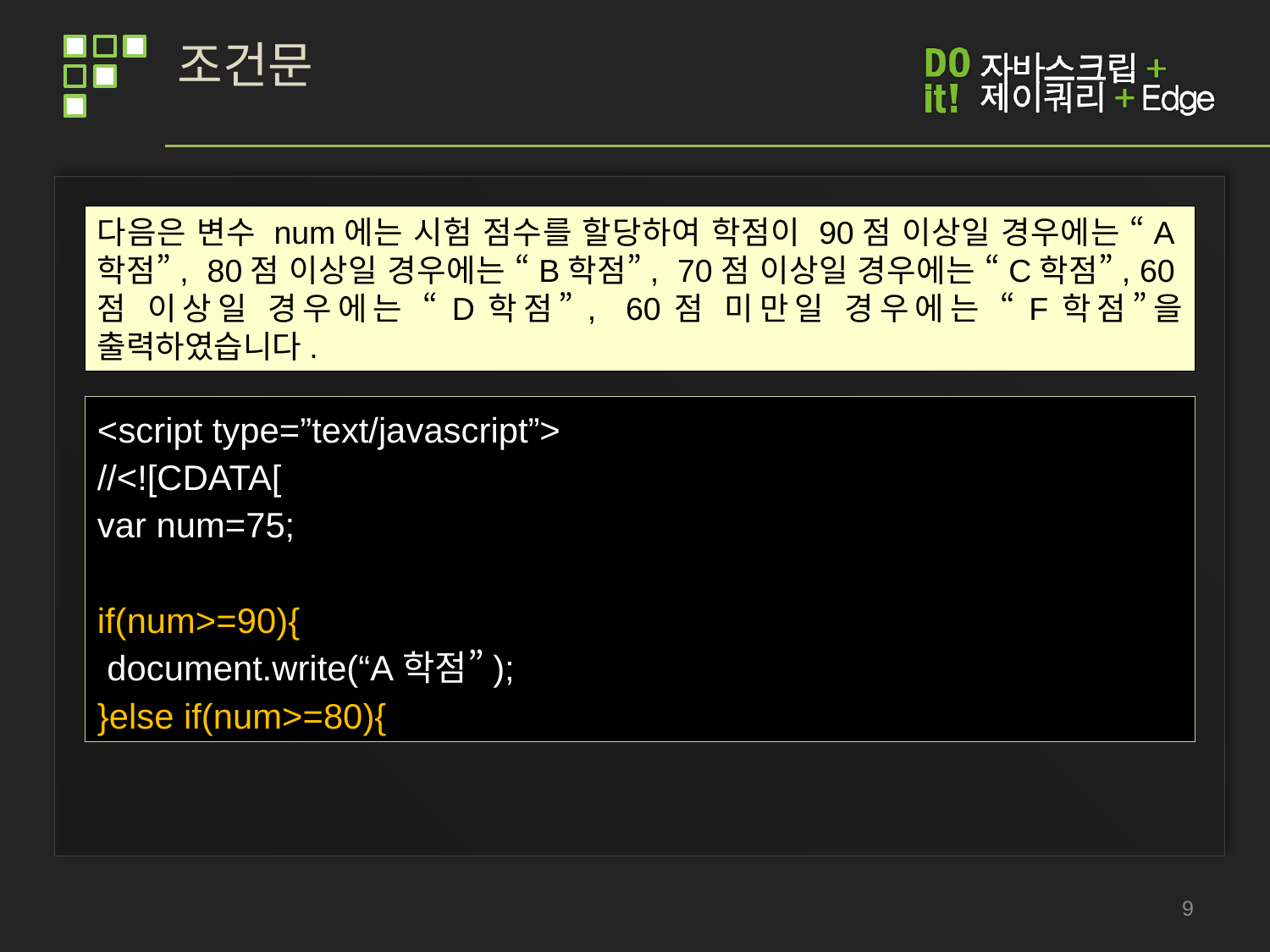

# 조건문
다음은 변수 num에는 시험 점수를 할당하여 학점이 90점 이상일 경우에는 “A학점”,  80점 이상일 경우에는 “B학점”,  70점 이상일 경우에는 “C학점”, 60점 이상일 경우에는 “D학점”,  60점 미만일 경우에는 “F학점”을 출력하였습니다.
<script type=”text/javascript”>
//<![CDATA[
var num=75;

if(num>=90){
 document.write(“A학점”);
}else if(num>=80){
9